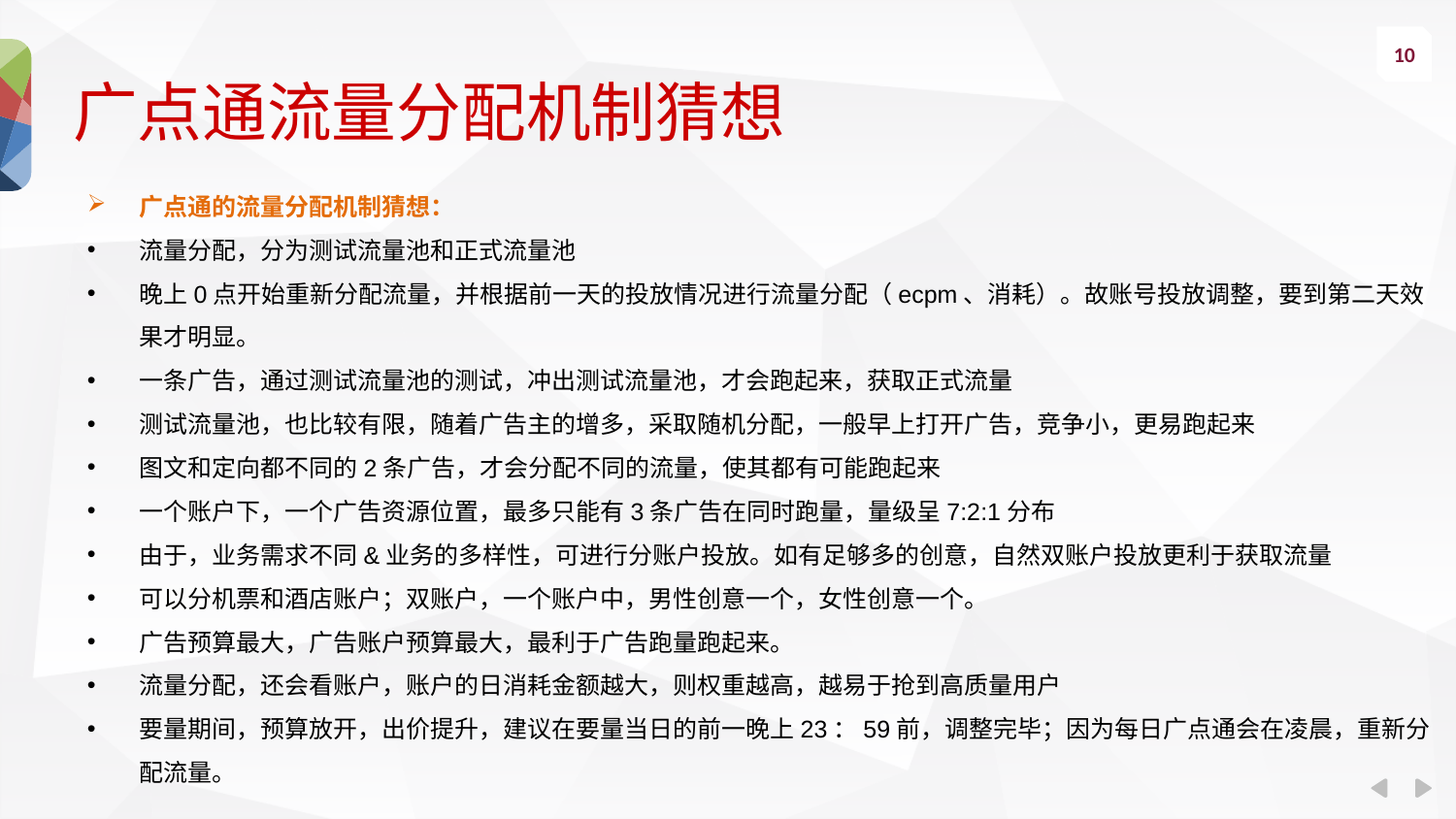

广点通流量分配机制猜想
广点通的流量分配机制猜想：
流量分配，分为测试流量池和正式流量池
晚上0点开始重新分配流量，并根据前一天的投放情况进行流量分配（ecpm、消耗）。故账号投放调整，要到第二天效果才明显。
一条广告，通过测试流量池的测试，冲出测试流量池，才会跑起来，获取正式流量
测试流量池，也比较有限，随着广告主的增多，采取随机分配，一般早上打开广告，竞争小，更易跑起来
图文和定向都不同的2条广告，才会分配不同的流量，使其都有可能跑起来
一个账户下，一个广告资源位置，最多只能有3条广告在同时跑量，量级呈7:2:1分布
由于，业务需求不同&业务的多样性，可进行分账户投放。如有足够多的创意，自然双账户投放更利于获取流量
可以分机票和酒店账户；双账户，一个账户中，男性创意一个，女性创意一个。
广告预算最大，广告账户预算最大，最利于广告跑量跑起来。
流量分配，还会看账户，账户的日消耗金额越大，则权重越高，越易于抢到高质量用户
要量期间，预算放开，出价提升，建议在要量当日的前一晚上23：59前，调整完毕；因为每日广点通会在凌晨，重新分配流量。